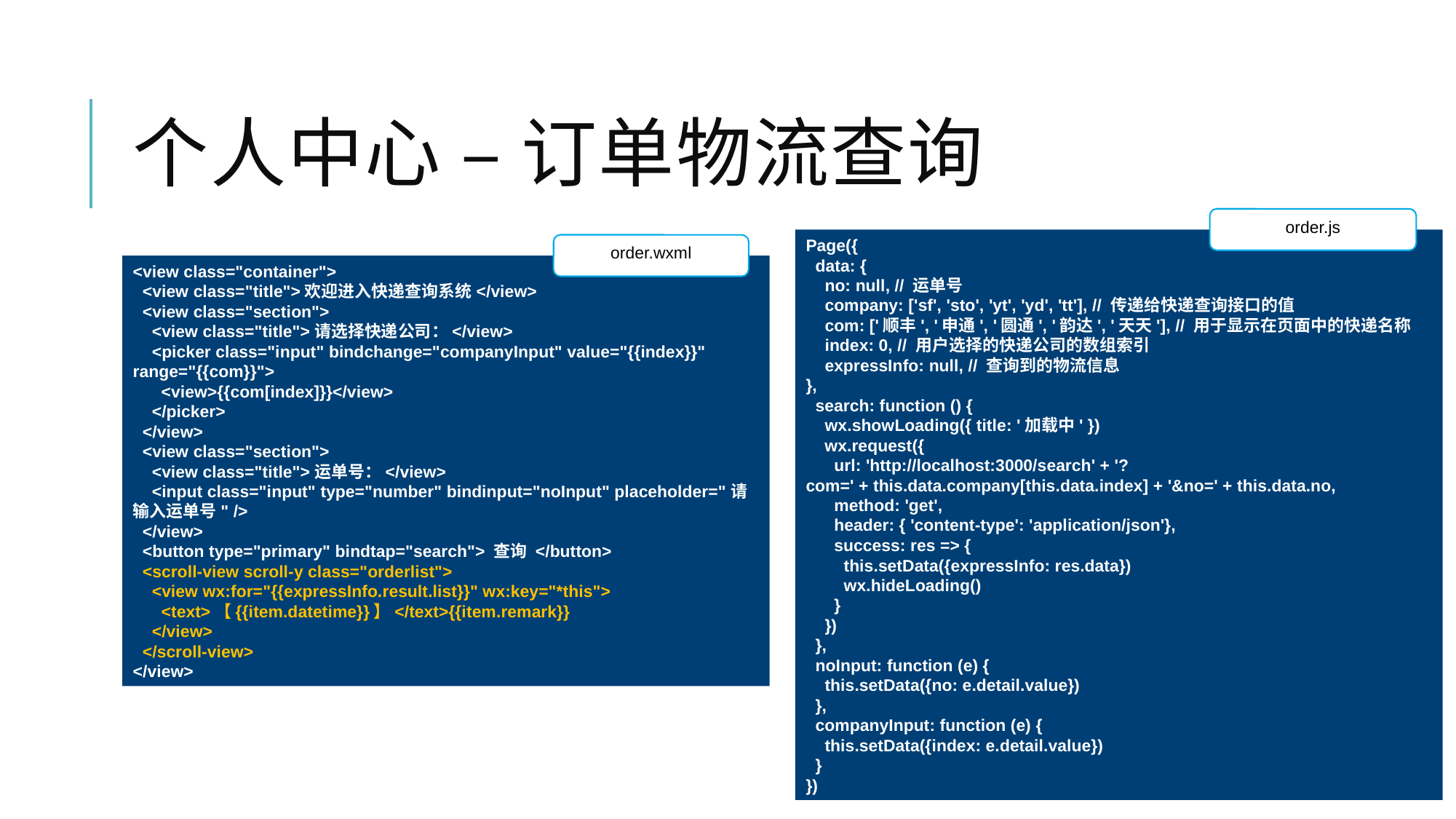

# 个人中心 – 订单物流查询
order.js
Page({
  data: {
    no: null, // 运单号
    company: ['sf', 'sto', 'yt', 'yd', 'tt'], // 传递给快递查询接口的值
    com: ['顺丰', '申通', '圆通', '韵达', '天天'], // 用于显示在页面中的快递名称
    index: 0, // 用户选择的快递公司的数组索引
    expressInfo: null, // 查询到的物流信息
},
  search: function () {
    wx.showLoading({ title: '加载中' })
    wx.request({
      url: 'http://localhost:3000/search' + '?com=' + this.data.company[this.data.index] + '&no=' + this.data.no,
      method: 'get',
      header: { 'content-type': 'application/json'},
      success: res => {
        this.setData({expressInfo: res.data})
        wx.hideLoading()
      }
    })
  },
  noInput: function (e) {
    this.setData({no: e.detail.value})
  },
  companyInput: function (e) {
    this.setData({index: e.detail.value})
  }
})
order.wxml
<view class="container">
  <view class="title">欢迎进入快递查询系统</view>
  <view class="section">
    <view class="title">请选择快递公司：</view>
    <picker class="input" bindchange="companyInput" value="{{index}}" range="{{com}}">
      <view>{{com[index]}}</view>
    </picker>
  </view>
  <view class="section">
    <view class="title">运单号：</view>
    <input class="input" type="number" bindinput="noInput" placeholder="请输入运单号" />
  </view>
  <button type="primary" bindtap="search"> 查询 </button>
  <scroll-view scroll-y class="orderlist">
    <view wx:for="{{expressInfo.result.list}}" wx:key="*this">
      <text>【{{item.datetime}}】</text>{{item.remark}}
    </view>
  </scroll-view>
</view>